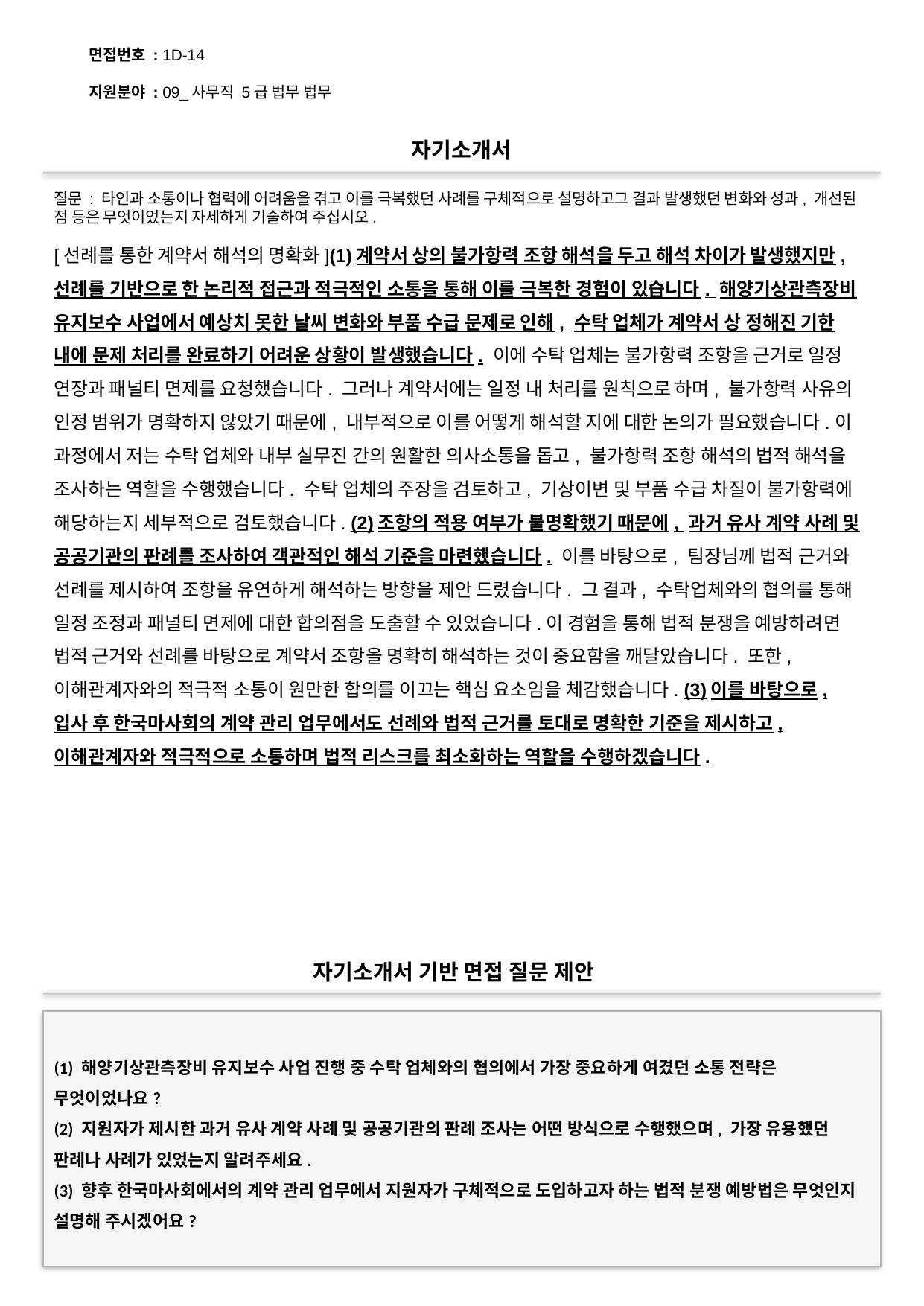

면접번호 : 1D-14

지원분야 : 09_사무직 5급 법무 법무
#

자기소개서

질문 : 타인과 소통이나 협력에 어려움을 겪고 이를 극복했던 사례를 구체적으로 설명하고그 결과 발생했던 변화와 성과, 개선된 점 등은 무엇이었는지 자세하게 기술하여 주십시오.

[선례를 통한 계약서 해석의 명확화](1)계약서 상의 불가항력 조항 해석을 두고 해석 차이가 발생했지만, 선례를 기반으로 한 논리적 접근과 적극적인 소통을 통해 이를 극복한 경험이 있습니다. 해양기상관측장비 유지보수 사업에서 예상치 못한 날씨 변화와 부품 수급 문제로 인해, 수탁 업체가 계약서 상 정해진 기한 내에 문제 처리를 완료하기 어려운 상황이 발생했습니다. 이에 수탁 업체는 불가항력 조항을 근거로 일정 연장과 패널티 면제를 요청했습니다. 그러나 계약서에는 일정 내 처리를 원칙으로 하며, 불가항력 사유의 인정 범위가 명확하지 않았기 때문에, 내부적으로 이를 어떻게 해석할 지에 대한 논의가 필요했습니다.이 과정에서 저는 수탁 업체와 내부 실무진 간의 원활한 의사소통을 돕고, 불가항력 조항 해석의 법적 해석을 조사하는 역할을 수행했습니다. 수탁 업체의 주장을 검토하고, 기상이변 및 부품 수급 차질이 불가항력에 해당하는지 세부적으로 검토했습니다. (2)조항의 적용 여부가 불명확했기 때문에, 과거 유사 계약 사례 및 공공기관의 판례를 조사하여 객관적인 해석 기준을 마련했습니다. 이를 바탕으로, 팀장님께 법적 근거와 선례를 제시하여 조항을 유연하게 해석하는 방향을 제안 드렸습니다. 그 결과, 수탁업체와의 협의를 통해 일정 조정과 패널티 면제에 대한 합의점을 도출할 수 있었습니다.이 경험을 통해 법적 분쟁을 예방하려면 법적 근거와 선례를 바탕으로 계약서 조항을 명확히 해석하는 것이 중요함을 깨달았습니다. 또한, 이해관계자와의 적극적 소통이 원만한 합의를 이끄는 핵심 요소임을 체감했습니다. (3)이를 바탕으로, 입사 후 한국마사회의 계약 관리 업무에서도 선례와 법적 근거를 토대로 명확한 기준을 제시하고, 이해관계자와 적극적으로 소통하며 법적 리스크를 최소화하는 역할을 수행하겠습니다.

자기소개서 기반 면접 질문 제안

(1) 해양기상관측장비 유지보수 사업 진행 중 수탁 업체와의 협의에서 가장 중요하게 여겼던 소통 전략은 무엇이었나요?
(2) 지원자가 제시한 과거 유사 계약 사례 및 공공기관의 판례 조사는 어떤 방식으로 수행했으며, 가장 유용했던 판례나 사례가 있었는지 알려주세요.
(3) 향후 한국마사회에서의 계약 관리 업무에서 지원자가 구체적으로 도입하고자 하는 법적 분쟁 예방법은 무엇인지 설명해 주시겠어요?